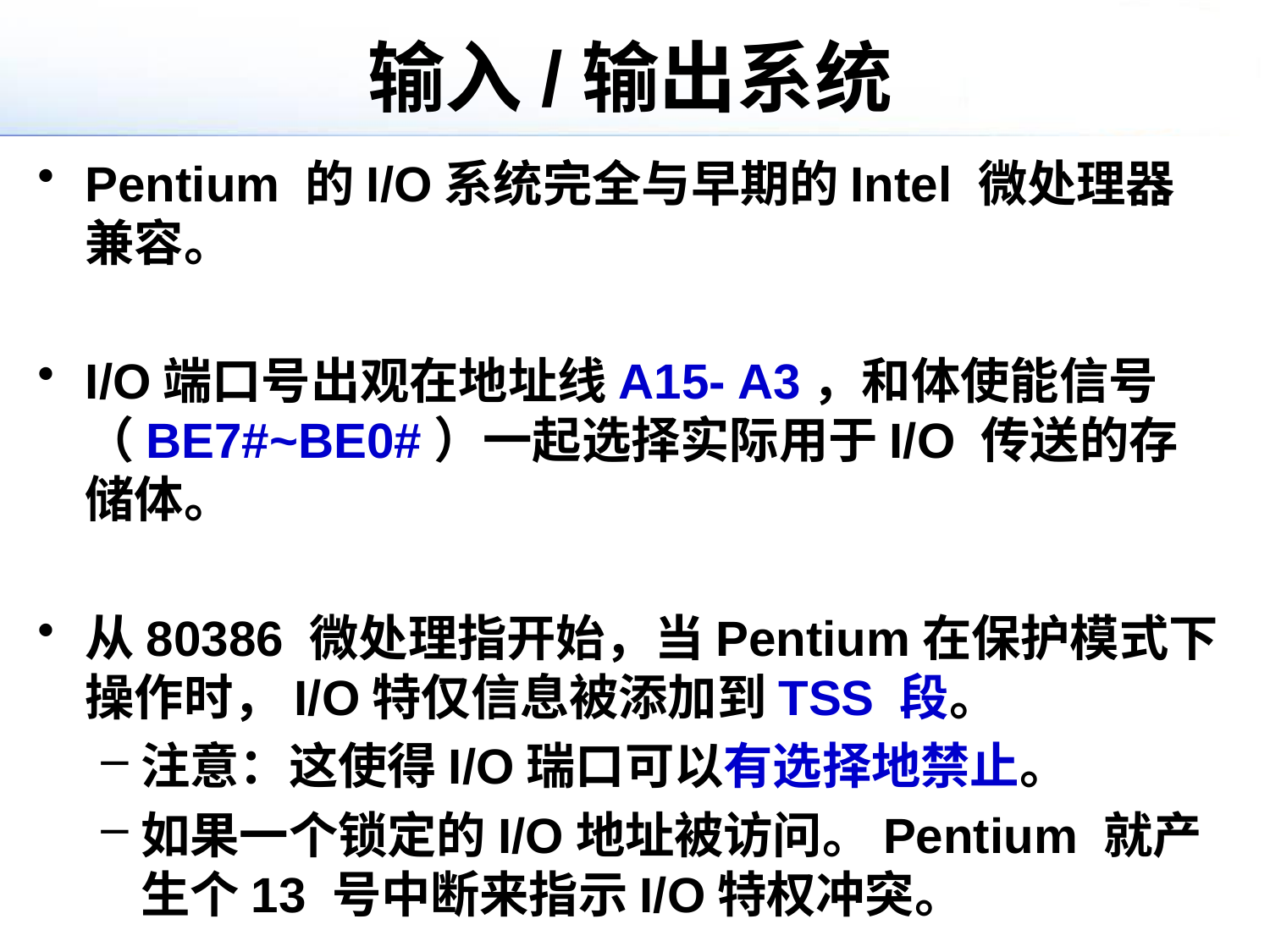

# 输入/输出系统
Pentium 的I/O系统完全与早期的Intel 微处理器兼容。

I/O端口号出观在地址线A15- A3，和体使能信号（BE7#~BE0#）一起选择实际用于I/O 传送的存储体。

从80386 微处理指开始，当Pentium在保护模式下操作时，I/O特仅信息被添加到TSS 段。
注意：这使得I/O瑞口可以有选择地禁止。
如果一个锁定的I/O地址被访问。Pentium 就产生个13 号中断来指示I/O特权冲突。